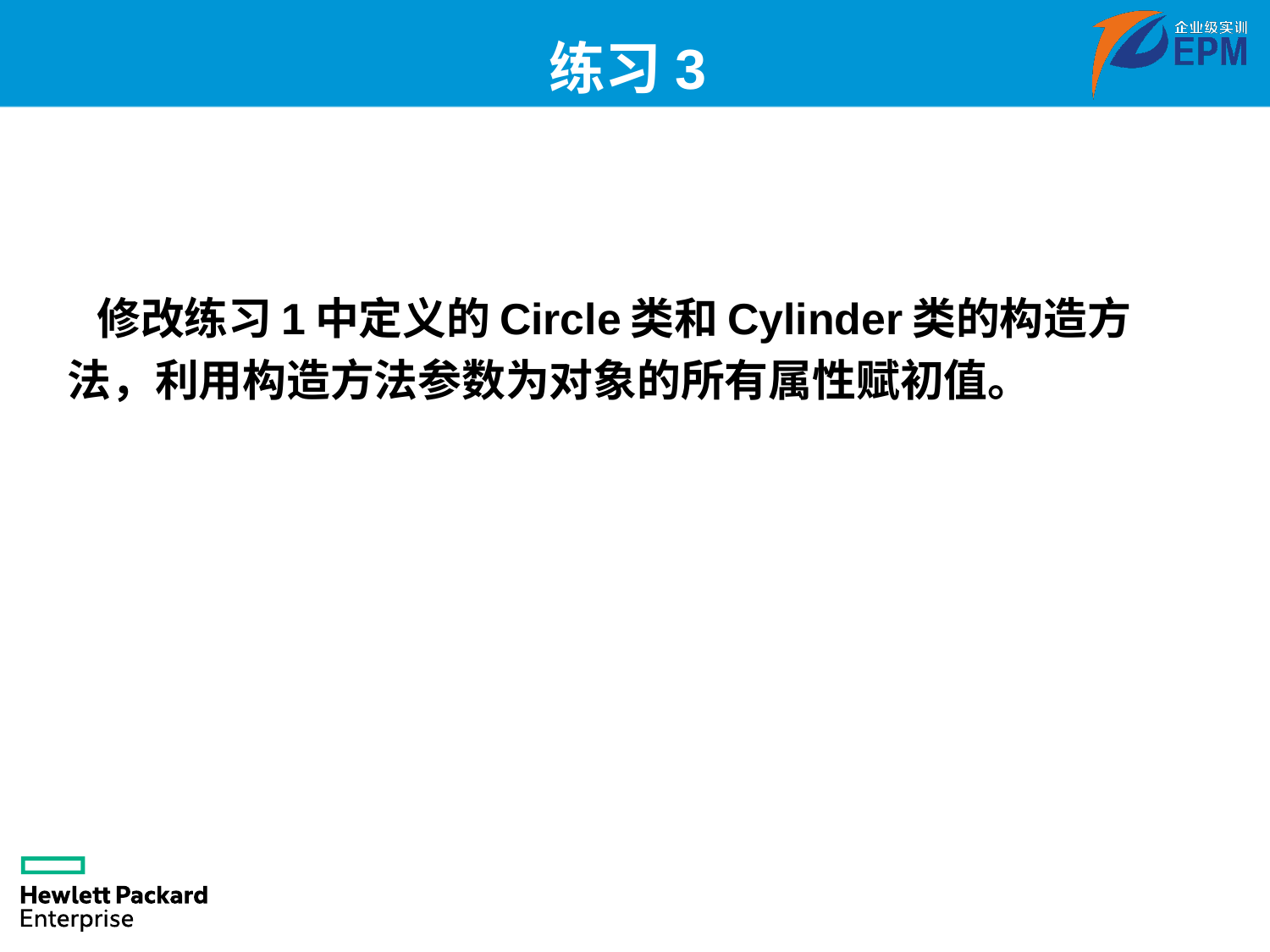

# 练习3
  修改练习1中定义的Circle类和Cylinder类的构造方
法，利用构造方法参数为对象的所有属性赋初值。